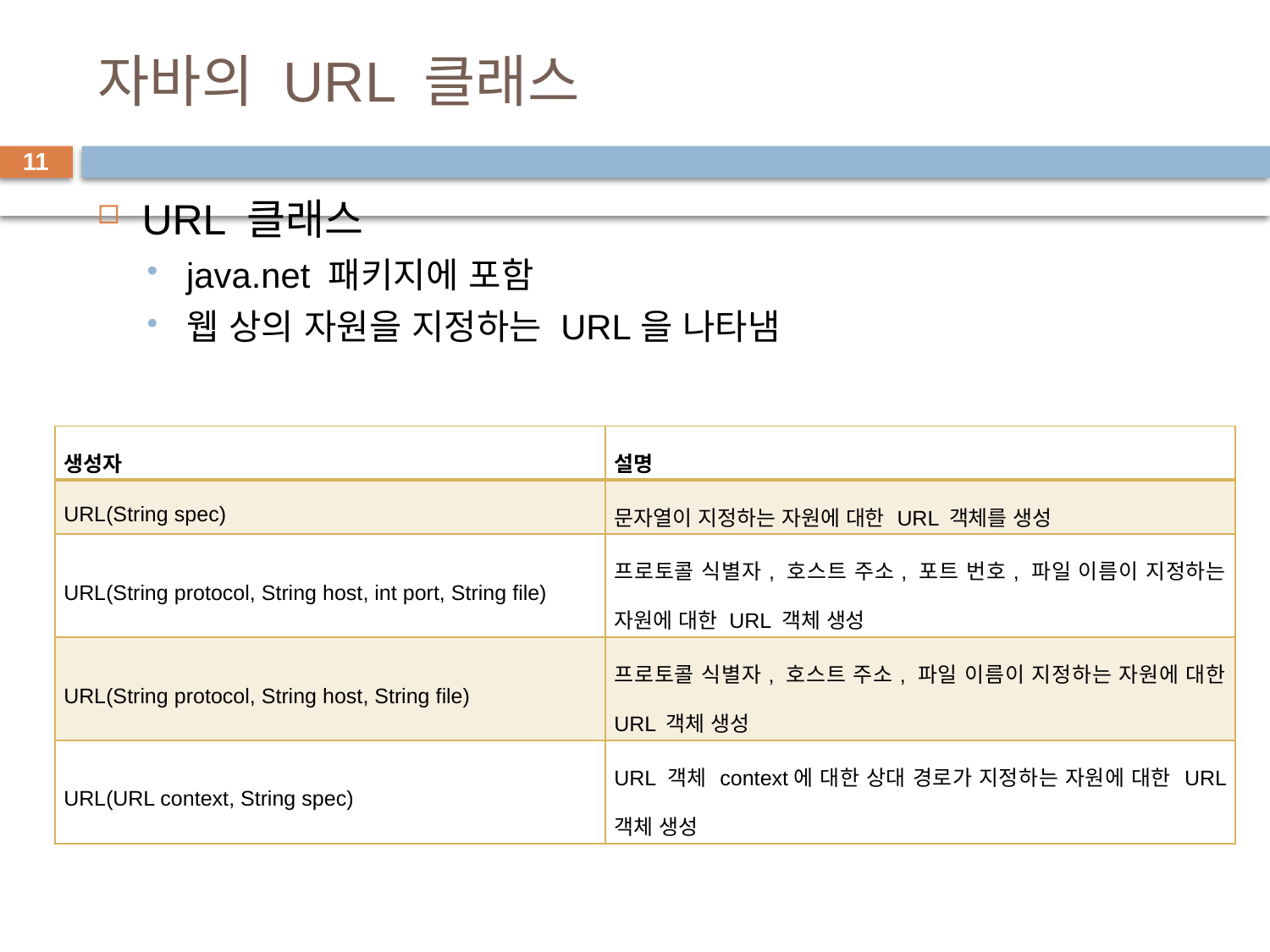

# 자바의 URL 클래스
11
URL 클래스
java.net 패키지에 포함
웹 상의 자원을 지정하는 URL을 나타냄
| 생성자 | 설명 |
| --- | --- |
| URL(String spec) | 문자열이 지정하는 자원에 대한 URL 객체를 생성 |
| URL(String protocol, String host, int port, String file) | 프로토콜 식별자, 호스트 주소, 포트 번호, 파일 이름이 지정하는 자원에 대한 URL 객체 생성 |
| URL(String protocol, String host, String file) | 프로토콜 식별자, 호스트 주소, 파일 이름이 지정하는 자원에 대한 URL 객체 생성 |
| URL(URL context, String spec) | URL 객체 context에 대한 상대 경로가 지정하는 자원에 대한 URL 객체 생성 |